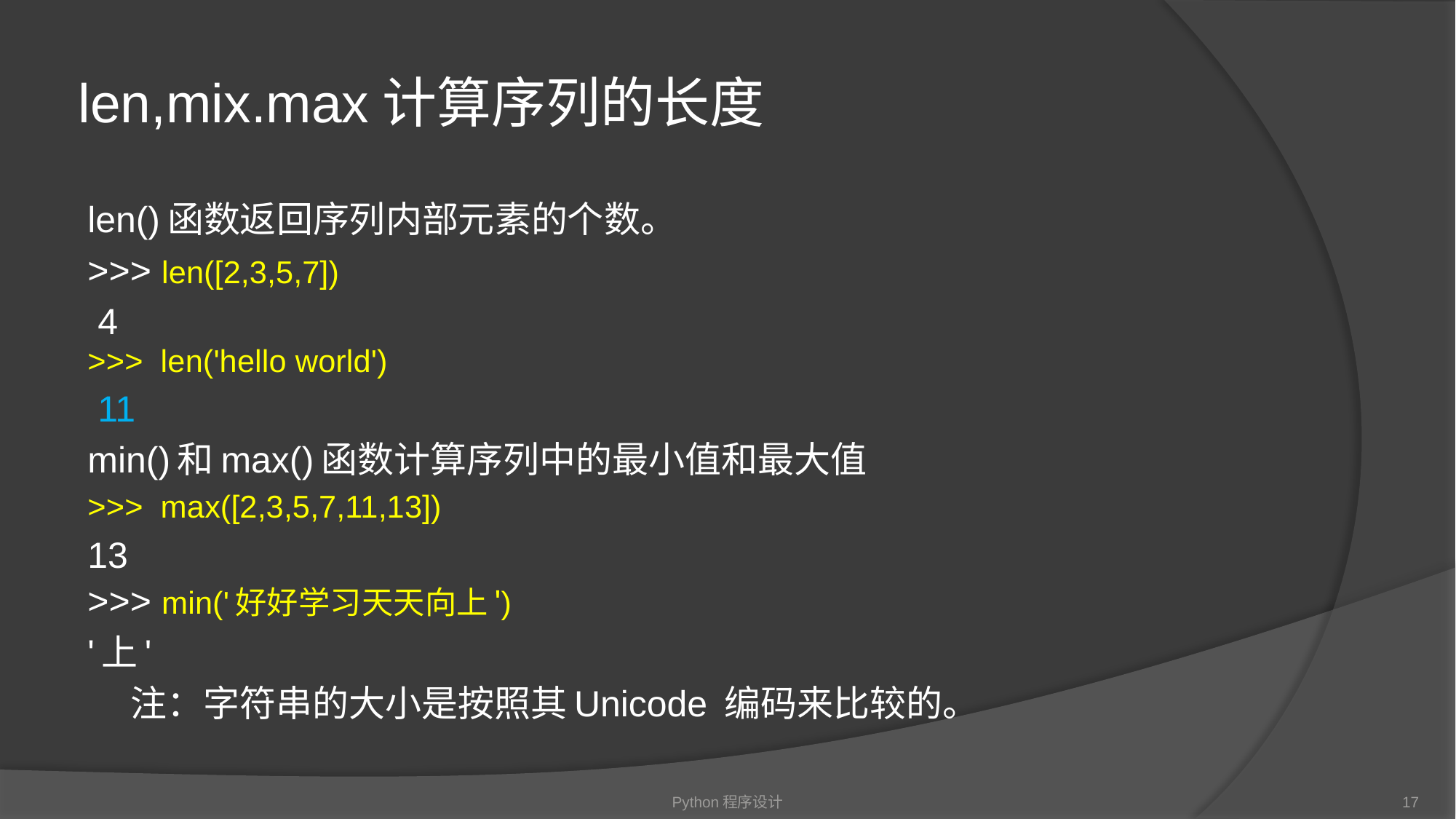

# len,mix.max计算序列的长度
len()函数返回序列内部元素的个数。
>>> len([2,3,5,7])
 4
>>>  len('hello world')
 11
min()和max()函数计算序列中的最小值和最大值
>>>  max([2,3,5,7,11,13])
13
>>> min('好好学习天天向上')
'上'
	注：字符串的大小是按照其Unicode 编码来比较的。

Python程序设计
17